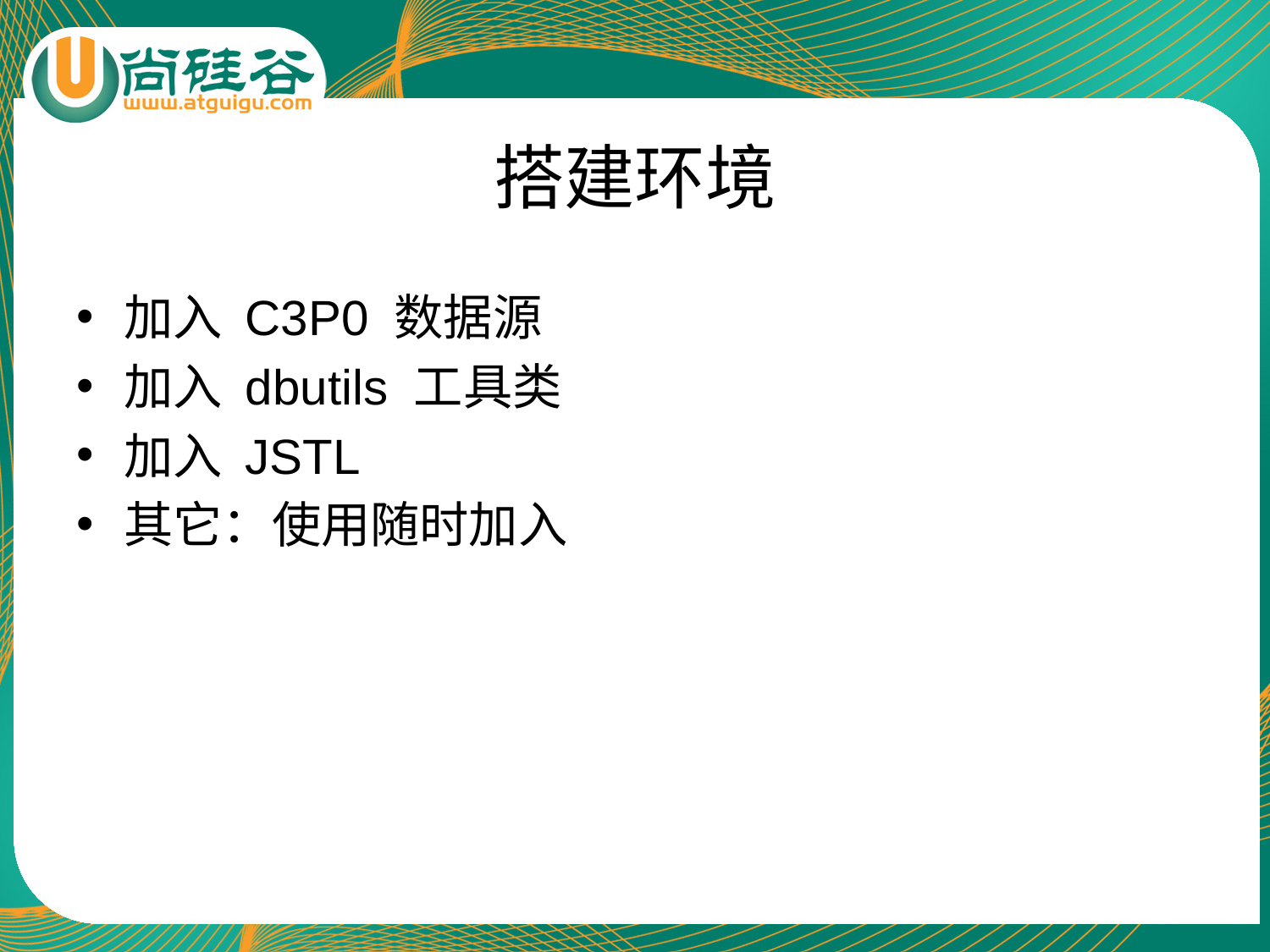

# 搭建环境
加入 C3P0 数据源
加入 dbutils 工具类
加入 JSTL
其它：使用随时加入